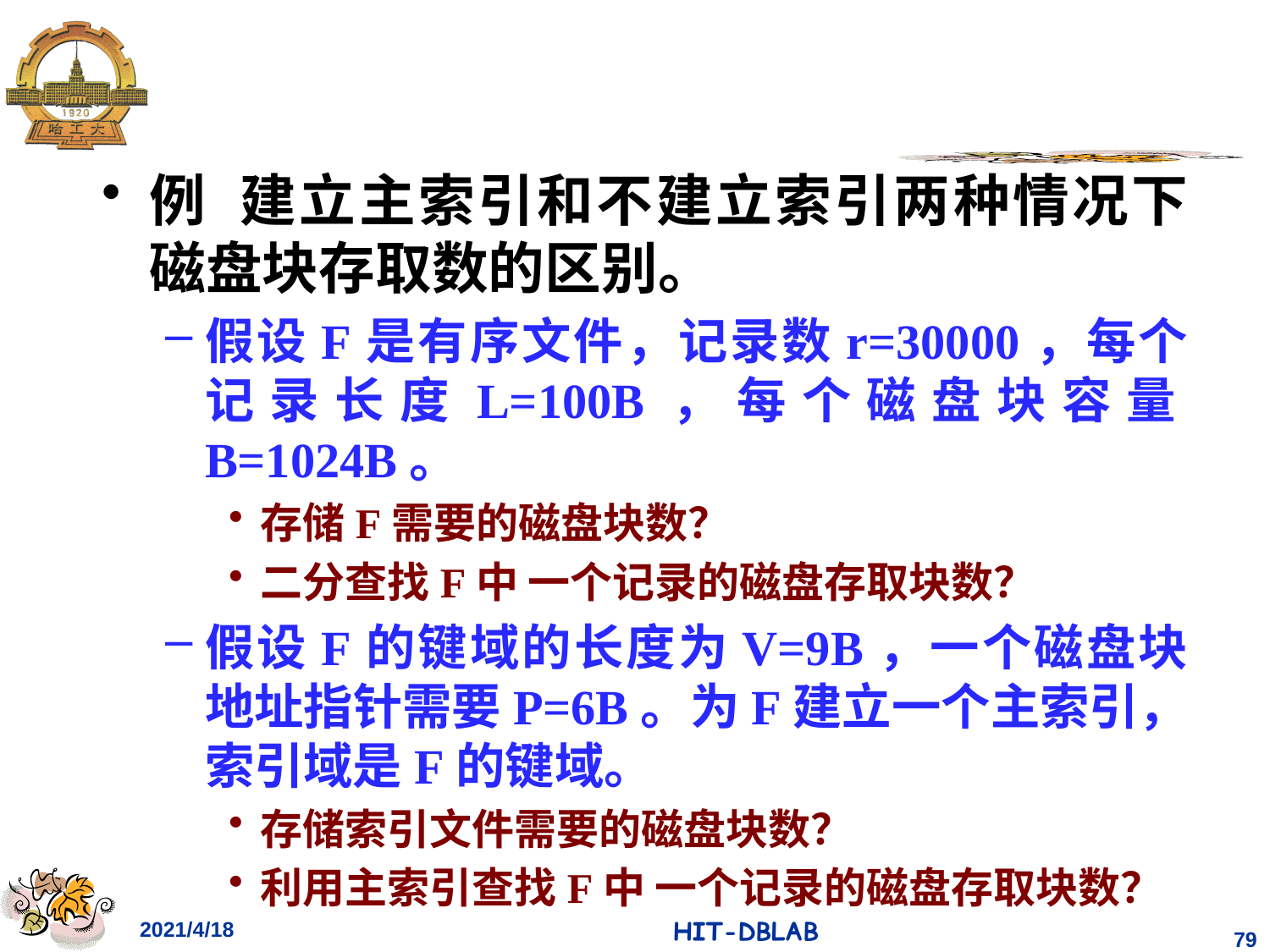

例  建立主索引和不建立索引两种情况下磁盘块存取数的区别。
假设F是有序文件，记录数r=30000，每个记录长度L=100B，每个磁盘块容量B=1024B。
存储F需要的磁盘块数？
二分查找F中 一个记录的磁盘存取块数？
假设F的键域的长度为V=9B，一个磁盘块地址指针需要P=6B。为F建立一个主索引，索引域是F的键域。
存储索引文件需要的磁盘块数？
利用主索引查找F中 一个记录的磁盘存取块数？
2021/4/18
HIT-DBLAB
79